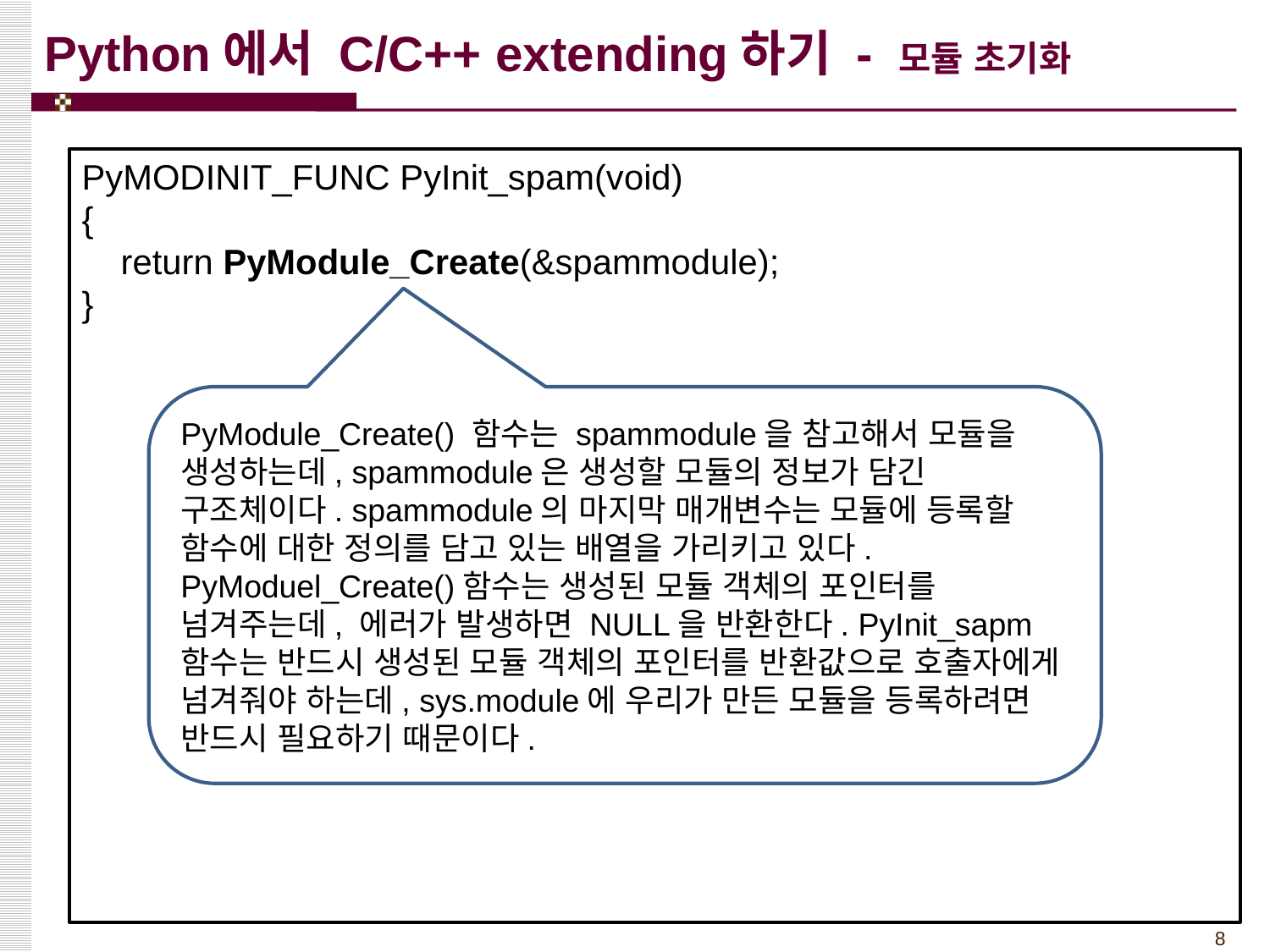

# Python에서 C/C++ extending하기 - 모듈 초기화
PyMODINIT_FUNC PyInit_spam(void)
{
    return PyModule_Create(&spammodule);
}
PyModule_Create() 함수는 spammodule을 참고해서 모듈을 생성하는데, spammodule은 생성할 모듈의 정보가 담긴 구조체이다. spammodule의 마지막 매개변수는 모듈에 등록할 함수에 대한 정의를 담고 있는 배열을 가리키고 있다.  PyModuel_Create()함수는 생성된 모듈 객체의 포인터를 넘겨주는데, 에러가 발생하면 NULL을 반환한다. PyInit_sapm 함수는 반드시 생성된 모듈 객체의 포인터를 반환값으로 호출자에게 넘겨줘야 하는데, sys.module에 우리가 만든 모듈을 등록하려면 반드시 필요하기 때문이다.